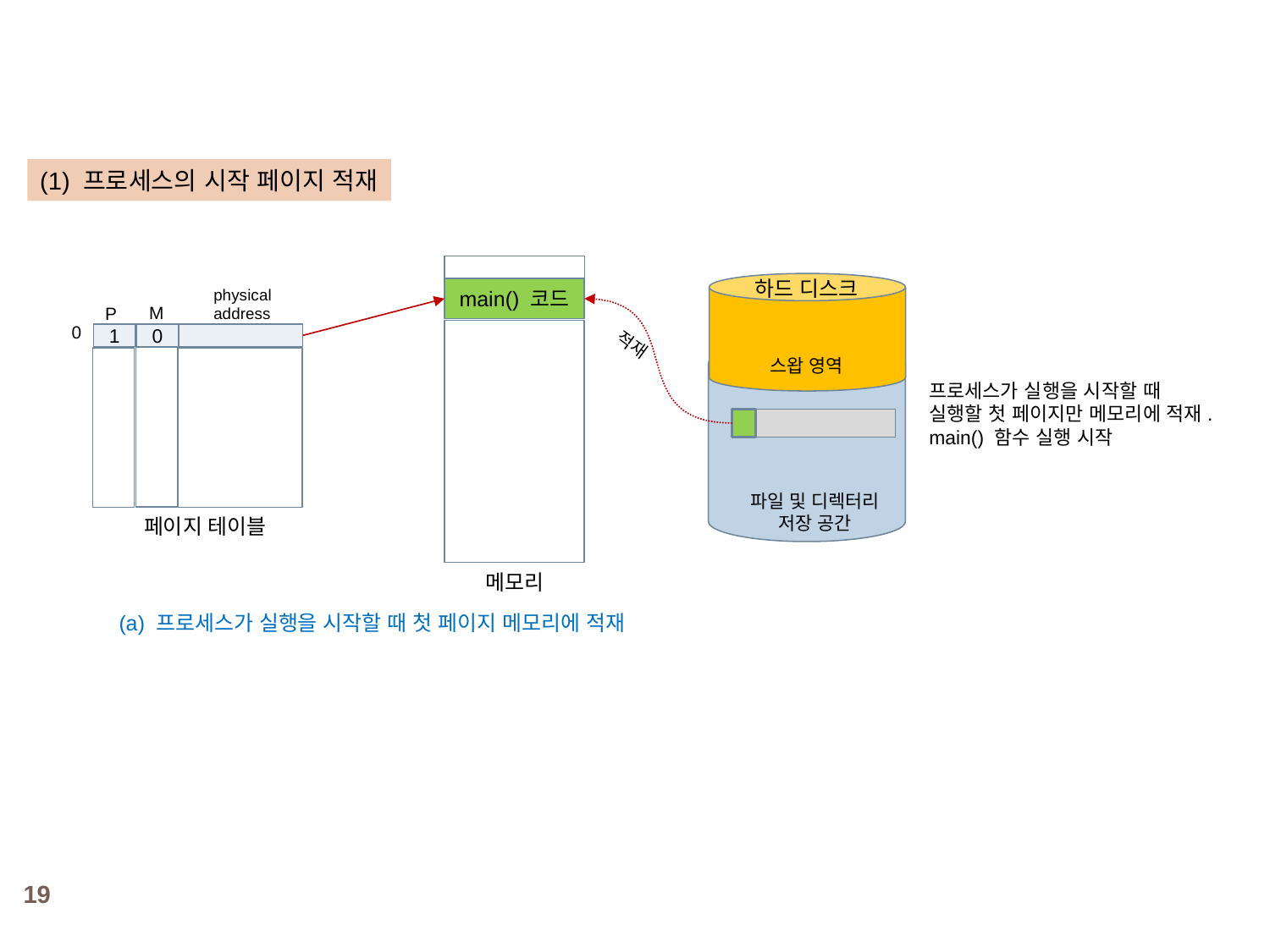

(1) 프로세스의 시작 페이지 적재

하드 디스크

physical
address
main() 코드
M
P
0

0

1
적재

스왑 영역

프로세스가 실행을 시작할 때
실행할 첫 페이지만 메모리에 적재.
main() 함수 실행 시작

파일 및 디렉터리
저장 공간
페이지 테이블
메모리
(a) 프로세스가 실행을 시작할 때 첫 페이지 메모리에 적재
19